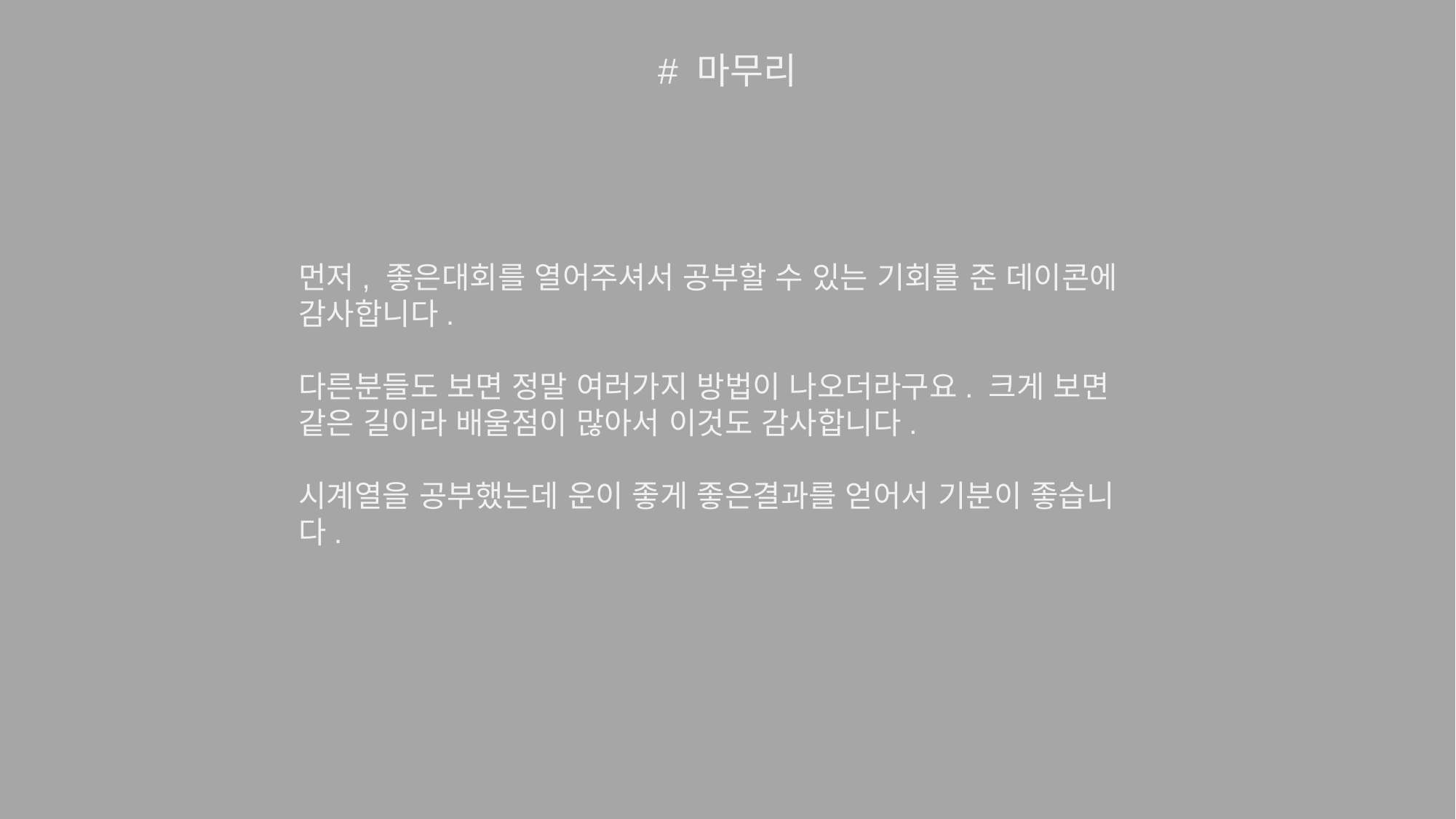

# 마무리
먼저, 좋은대회를 열어주셔서 공부할 수 있는 기회를 준 데이콘에 감사합니다.

다른분들도 보면 정말 여러가지 방법이 나오더라구요. 크게 보면 같은 길이라 배울점이 많아서 이것도 감사합니다.

시계열을 공부했는데 운이 좋게 좋은결과를 얻어서 기분이 좋습니다.